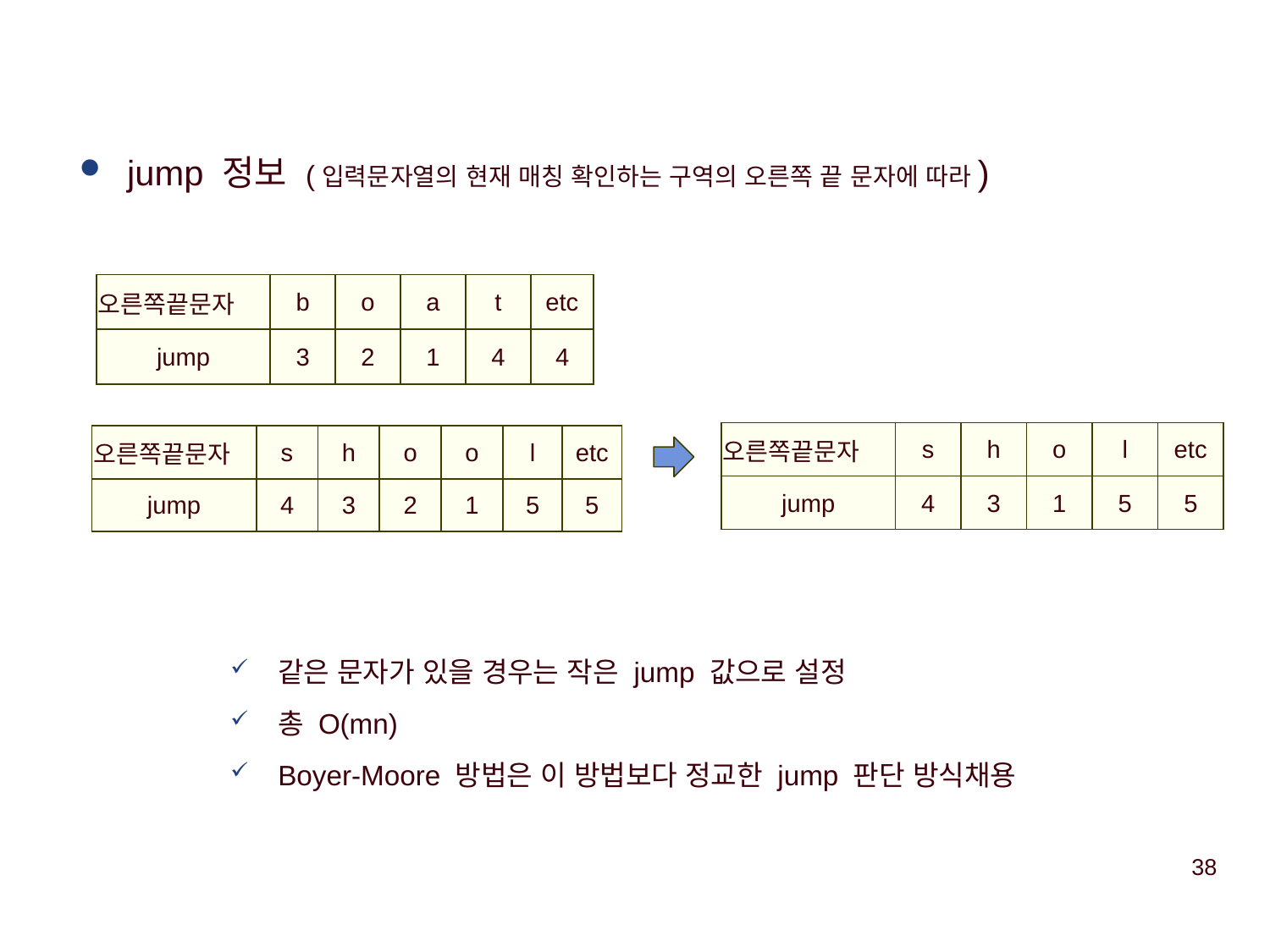

jump 정보 (입력문자열의 현재 매칭 확인하는 구역의 오른쪽 끝 문자에 따라)
| 오른쪽끝문자 | b | o | a | t | etc |
| --- | --- | --- | --- | --- | --- |
| jump | 3 | 2 | 1 | 4 | 4 |
| 오른쪽끝문자 | s | h | o | l | etc |
| --- | --- | --- | --- | --- | --- |
| jump | 4 | 3 | 1 | 5 | 5 |
| 오른쪽끝문자 | s | h | o | o | l | etc |
| --- | --- | --- | --- | --- | --- | --- |
| jump | 4 | 3 | 2 | 1 | 5 | 5 |

같은 문자가 있을 경우는 작은 jump 값으로 설정
총 O(mn)
Boyer-Moore 방법은 이 방법보다 정교한 jump 판단 방식채용
38